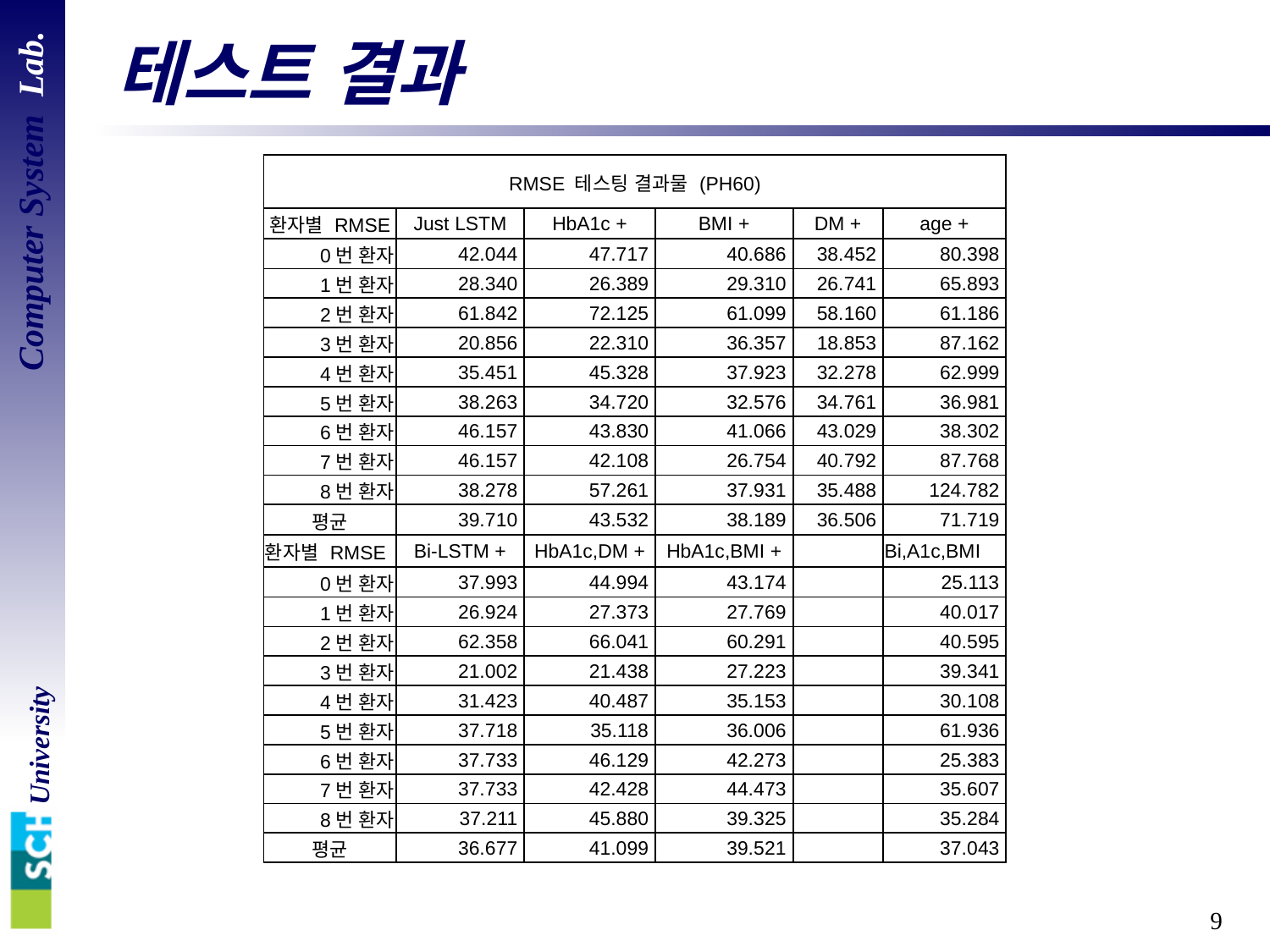

# 테스트 결과
| RMSE 테스팅 결과물 (PH60) |  |  |  |  |  |
| --- | --- | --- | --- | --- | --- |
| 환자별 RMSE | Just LSTM | HbA1c + | BMI + | DM + | age + |
| 0번 환자 | 42.044 | 47.717 | 40.686 | 38.452 | 80.398 |
| 1번 환자 | 28.340 | 26.389 | 29.310 | 26.741 | 65.893 |
| 2번 환자 | 61.842 | 72.125 | 61.099 | 58.160 | 61.186 |
| 3번 환자 | 20.856 | 22.310 | 36.357 | 18.853 | 87.162 |
| 4번 환자 | 35.451 | 45.328 | 37.923 | 32.278 | 62.999 |
| 5번 환자 | 38.263 | 34.720 | 32.576 | 34.761 | 36.981 |
| 6번 환자 | 46.157 | 43.830 | 41.066 | 43.029 | 38.302 |
| 7번 환자 | 46.157 | 42.108 | 26.754 | 40.792 | 87.768 |
| 8번 환자 | 38.278 | 57.261 | 37.931 | 35.488 | 124.782 |
| 평균 | 39.710 | 43.532 | 38.189 | 36.506 | 71.719 |
| 환자별 RMSE | Bi-LSTM + | HbA1c,DM + | HbA1c,BMI + |  | Bi,A1c,BMI |
| 0번 환자 | 37.993 | 44.994 | 43.174 |  | 25.113 |
| 1번 환자 | 26.924 | 27.373 | 27.769 |  | 40.017 |
| 2번 환자 | 62.358 | 66.041 | 60.291 |  | 40.595 |
| 3번 환자 | 21.002 | 21.438 | 27.223 |  | 39.341 |
| 4번 환자 | 31.423 | 40.487 | 35.153 |  | 30.108 |
| 5번 환자 | 37.718 | 35.118 | 36.006 |  | 61.936 |
| 6번 환자 | 37.733 | 46.129 | 42.273 |  | 25.383 |
| 7번 환자 | 37.733 | 42.428 | 44.473 |  | 35.607 |
| 8번 환자 | 37.211 | 45.880 | 39.325 |  | 35.284 |
| 평균 | 36.677 | 41.099 | 39.521 |  | 37.043 |